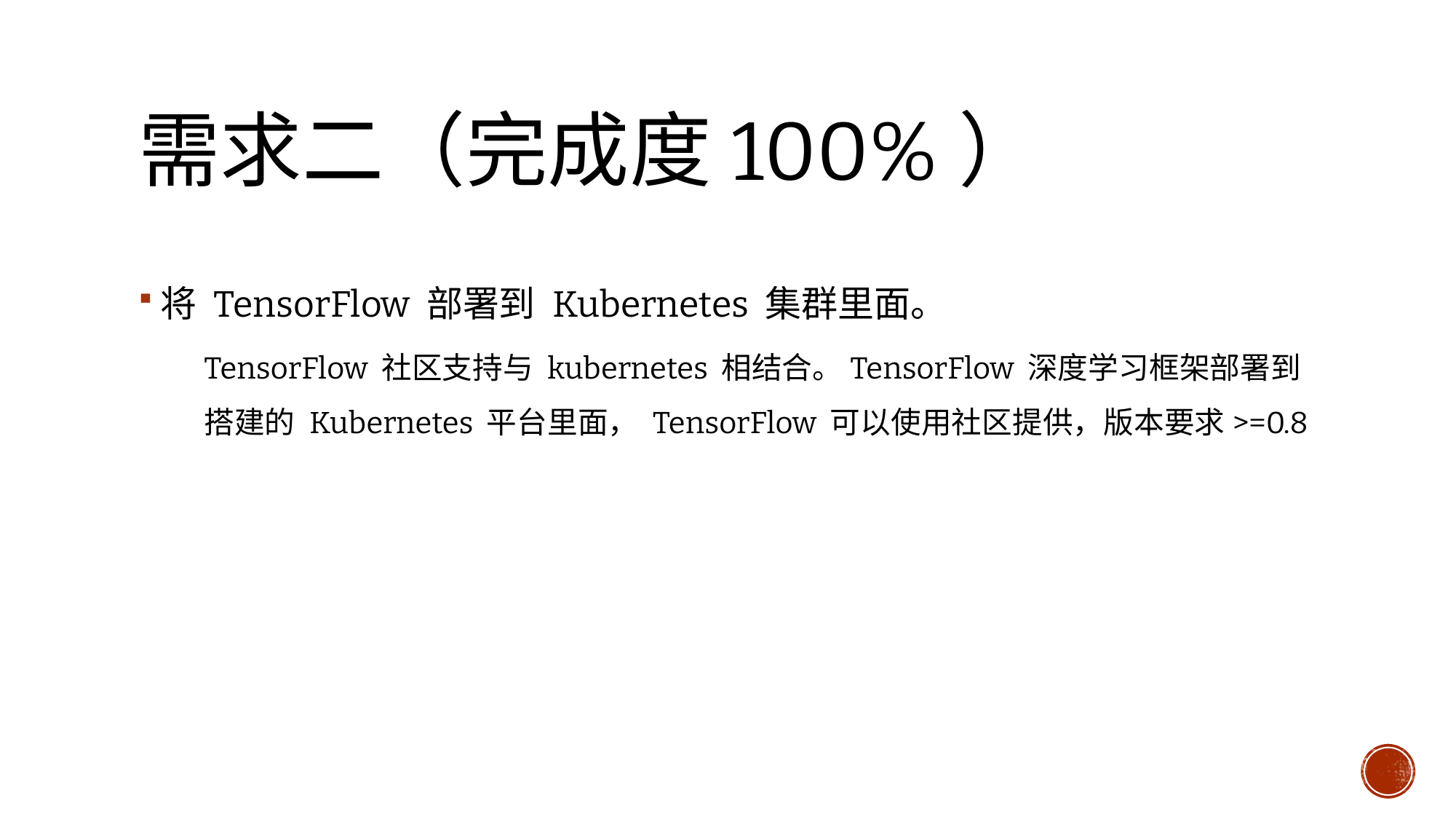

# 需求二（完成度100%）
将 TensorFlow 部署到 Kubernetes 集群里面。
TensorFlow 社区支持与 kubernetes 相结合。TensorFlow 深度学习框架部署到搭建的 Kubernetes 平台里面， TensorFlow 可以使用社区提供，版本要求>=0.8